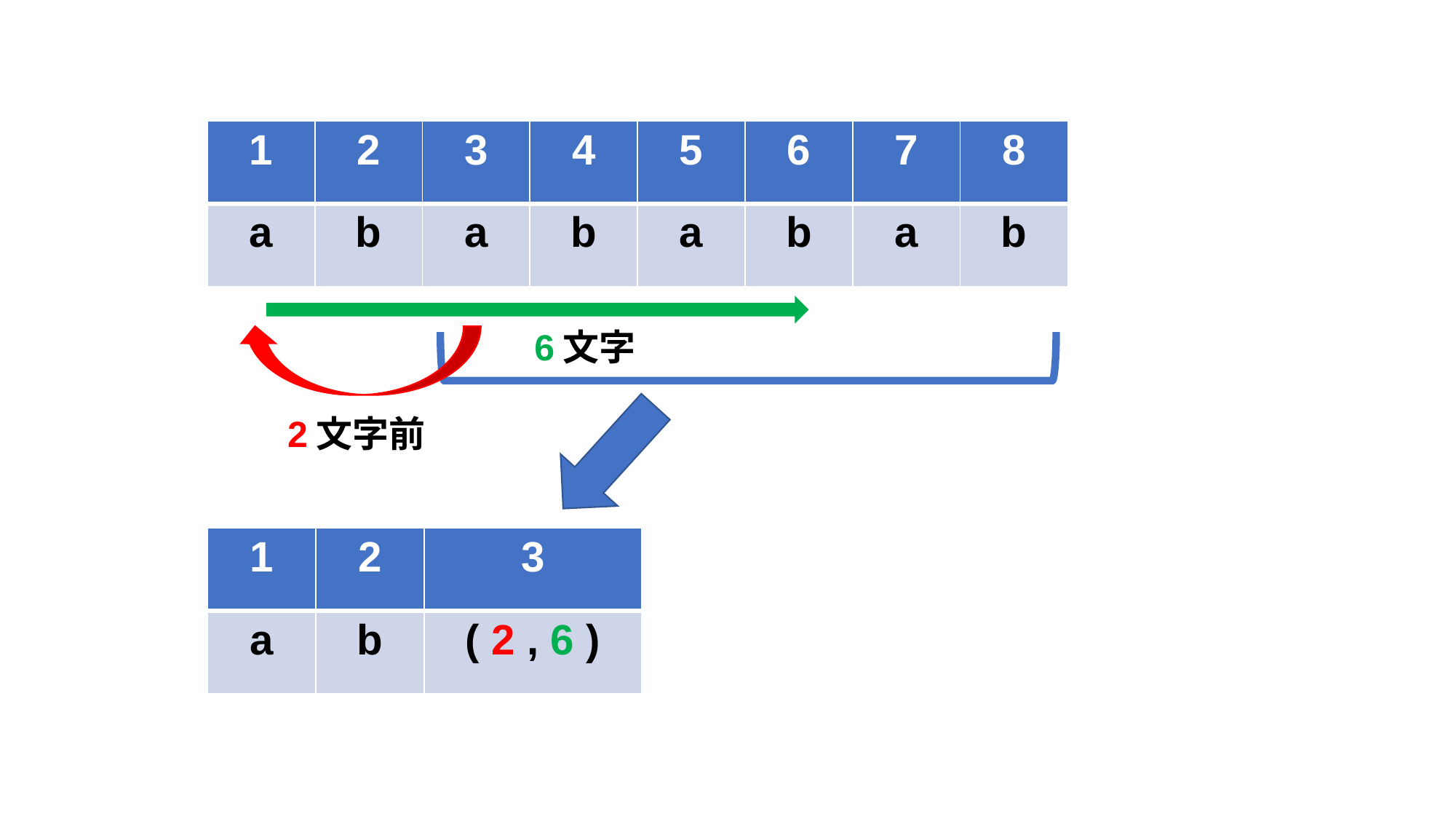

| 1 | 2 | 3 | 4 | 5 | 6 | 7 | 8 |
| --- | --- | --- | --- | --- | --- | --- | --- |
| a | b | a | b | a | b | a | b |

6文字

2文字前
| 1 | 2 | 3 |
| --- | --- | --- |
| a | b | ( 2 , 6 ) |